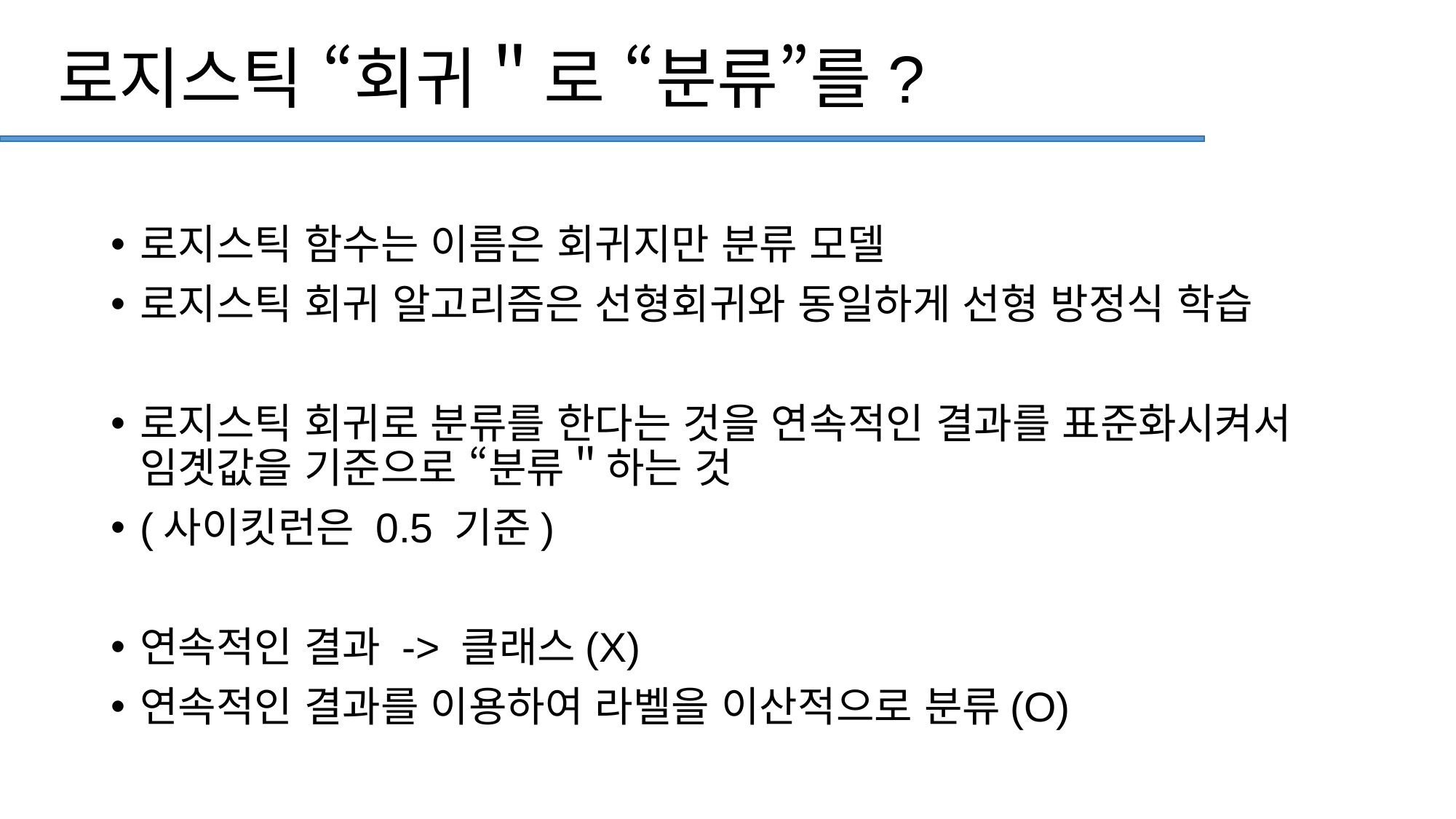

# 로지스틱 “회귀＂로 “분류”를?

로지스틱 함수는 이름은 회귀지만 분류 모델
로지스틱 회귀 알고리즘은 선형회귀와 동일하게 선형 방정식 학습

로지스틱 회귀로 분류를 한다는 것을 연속적인 결과를 표준화시켜서 임곗값을 기준으로 “분류＂하는 것
(사이킷런은 0.5 기준)

연속적인 결과 -> 클래스(X)
연속적인 결과를 이용하여 라벨을 이산적으로 분류(O)